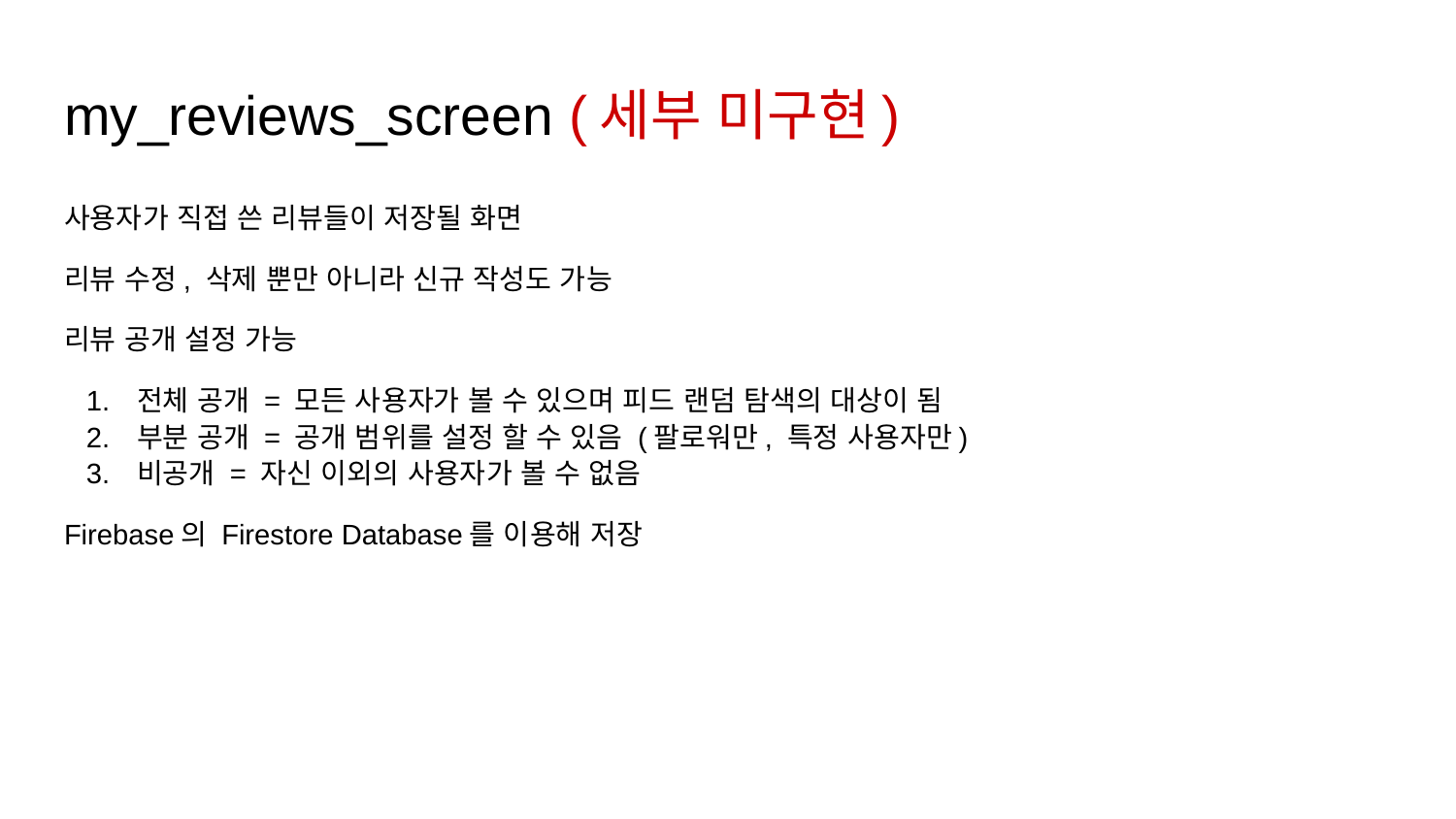

# my_reviews_screen (세부 미구현)
사용자가 직접 쓴 리뷰들이 저장될 화면
리뷰 수정, 삭제 뿐만 아니라 신규 작성도 가능
리뷰 공개 설정 가능
전체 공개 = 모든 사용자가 볼 수 있으며 피드 랜덤 탐색의 대상이 됨
부분 공개 = 공개 범위를 설정 할 수 있음 (팔로워만, 특정 사용자만)
비공개 = 자신 이외의 사용자가 볼 수 없음
Firebase의 Firestore Database를 이용해 저장